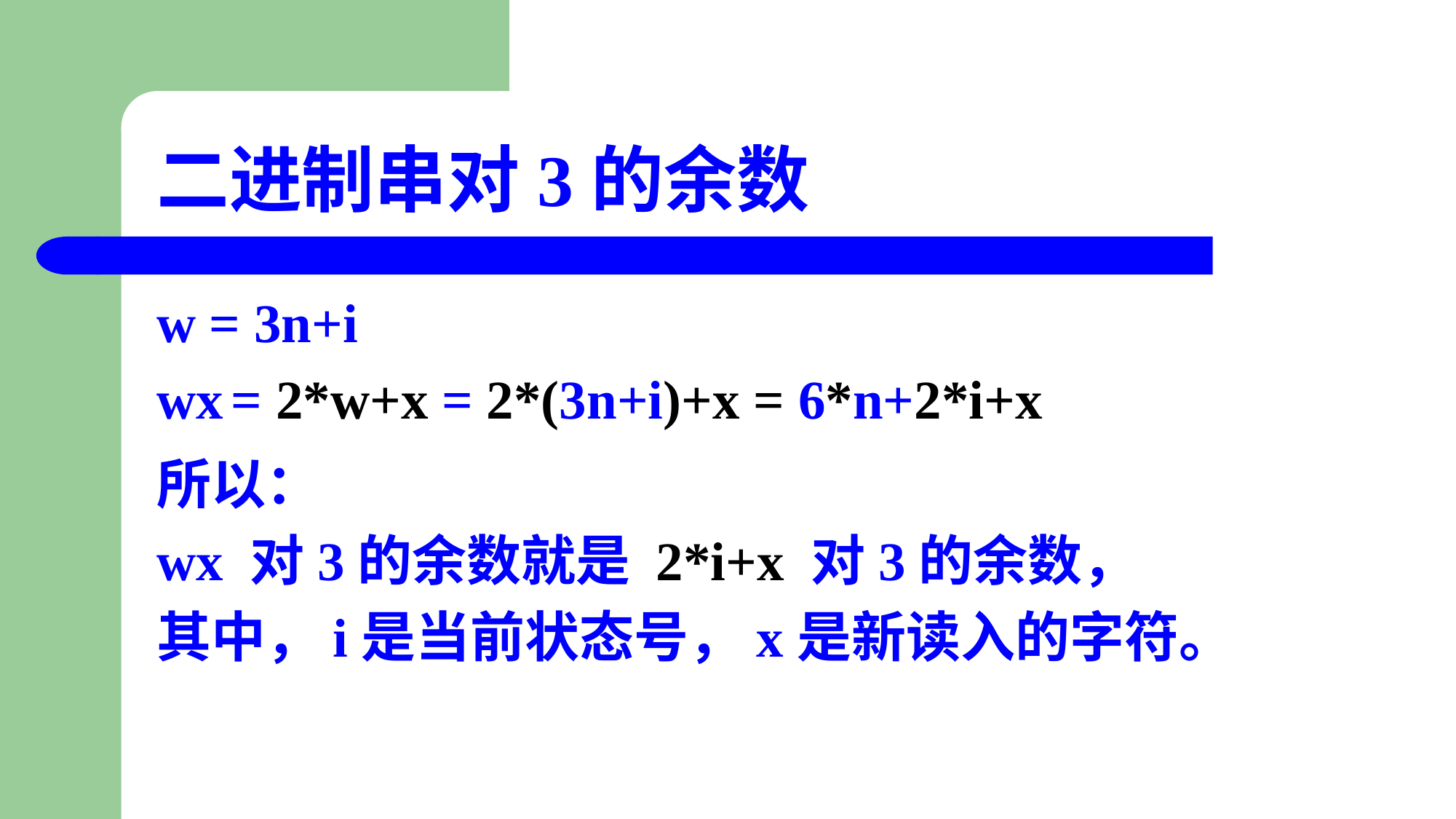

# 二进制串对3的余数
w = 3n+i
wx = 2*w+x = 2*(3n+i)+x = 6*n+2*i+x
所以：
wx 对3的余数就是 2*i+x 对3的余数，
其中，i是当前状态号，x是新读入的字符。